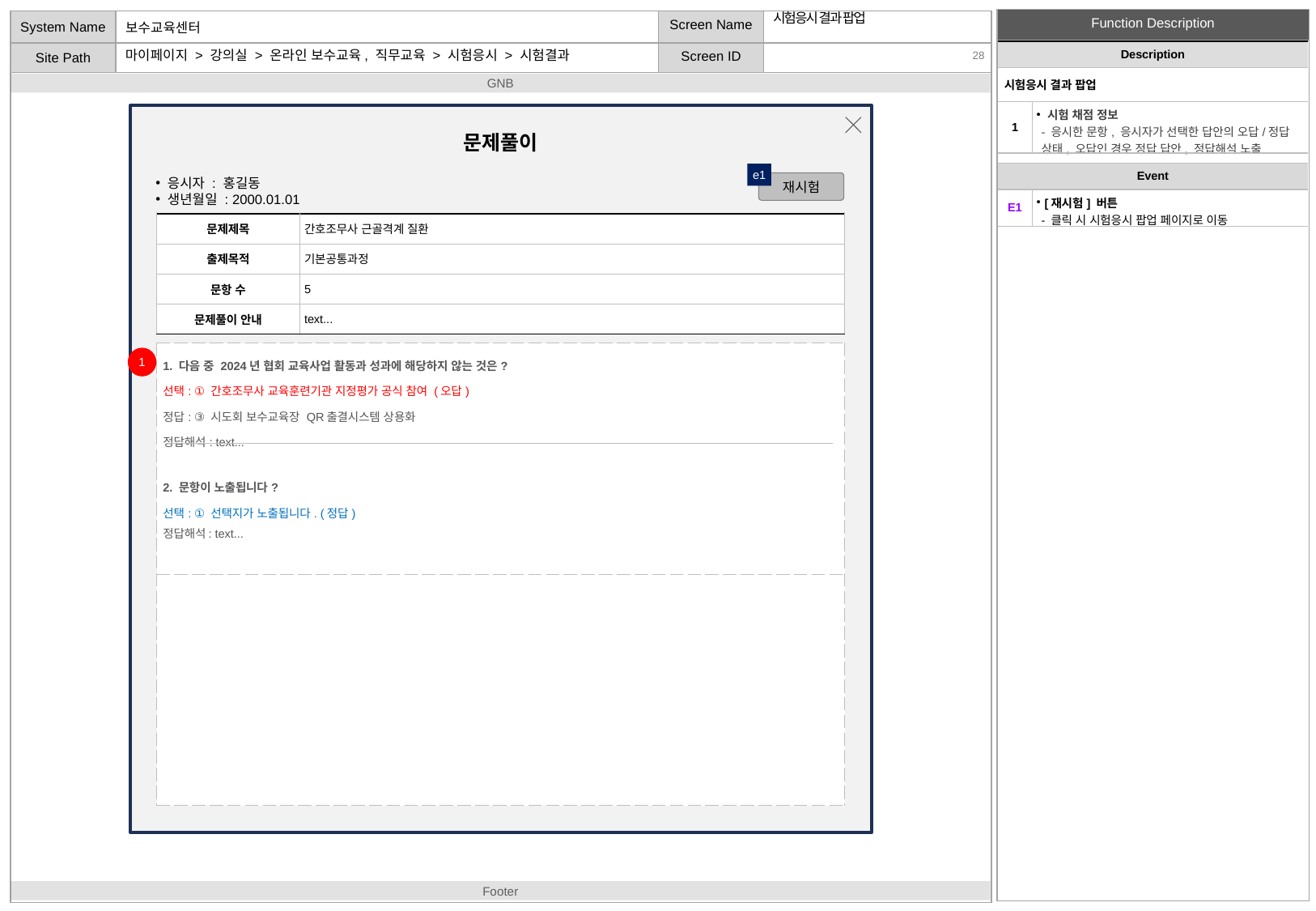

시험응시 결과 팝업
| Description |  |
| --- | --- |
| 시험응시 결과 팝업 |  |
| 1 | 시험 채점 정보 - 응시한 문항, 응시자가 선택한 답안의 오답/정답 상태, 오답인 경우 정답 답안, 정답해석 노출 |

# 마이페이지 > 강의실 > 온라인 보수교육, 직무교육 > 시험응시 > 시험결과

문제풀이
| Event |  |
| --- | --- |
| E1 | [재시험] 버튼 - 클릭 시 시험응시 팝업 페이지로 이동 |
e1
응시자 : 홍길동
생년월일 : 2000.01.01
재시험
| 문제제목 | 간호조무사 근골격계 질환 |
| --- | --- |
| 출제목적 | 기본공통과정 |
| 문항 수 | 5 |
| 문제풀이 안내 | text... |
| 1. 다음 중 2024년 협회 교육사업 활동과 성과에 해당하지 않는 것은? 선택: ① 간호조무사 교육훈련기관 지정평가 공식 참여 (오답) 정답: ③ 시도회 보수교육장 QR출결시스템 상용화 정답해석: text... 2. 문항이 노출됩니다? 선택: ① 선택지가 노출됩니다. (정답) 정답해석: text... |
| --- |
|  |
1